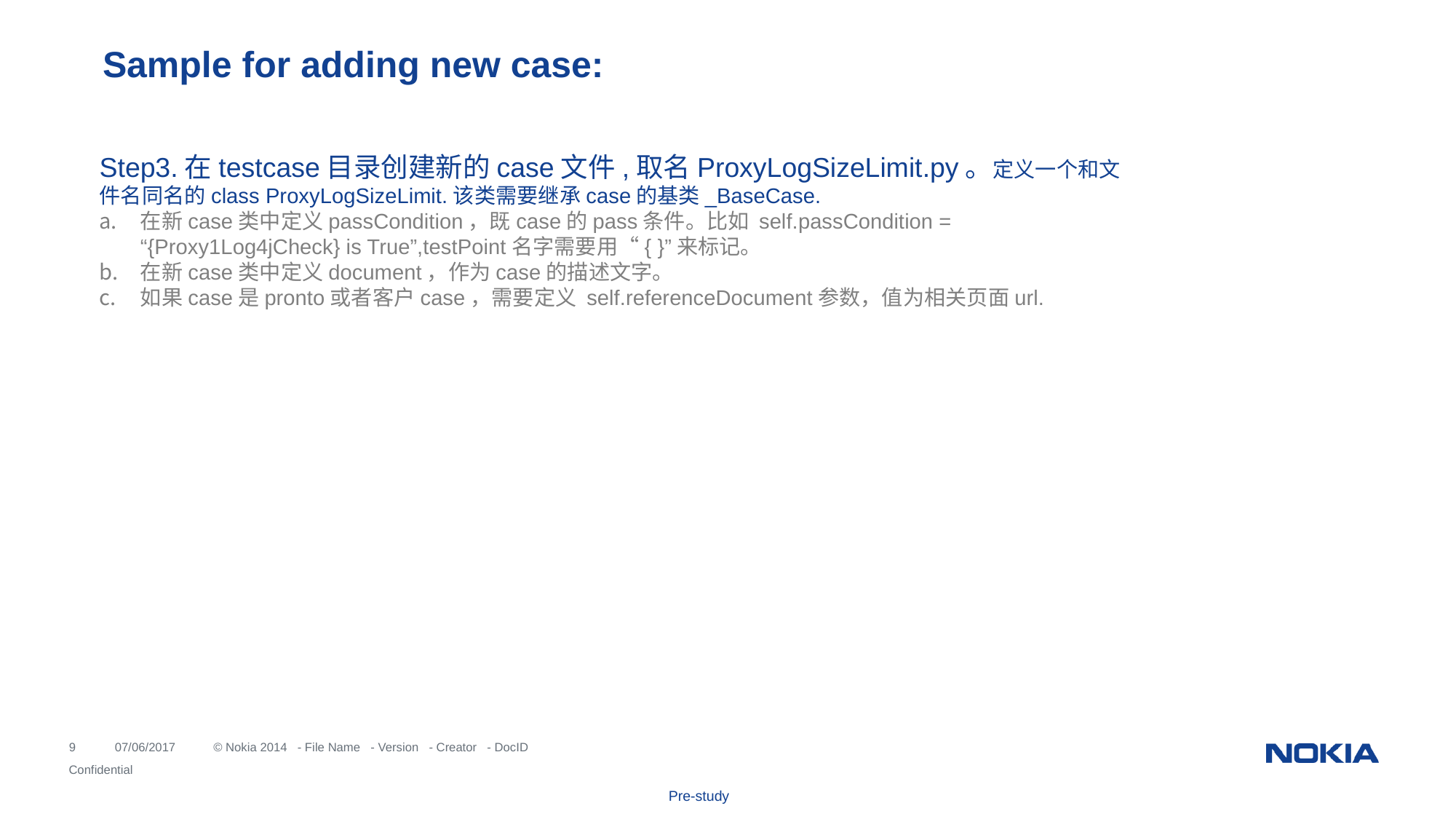

Sample for adding new case:
Step3.在testcase目录创建新的case文件,取名ProxyLogSizeLimit.py。定义一个和文件名同名的class ProxyLogSizeLimit.该类需要继承case的基类_BaseCase.
在新case类中定义passCondition，既case的pass条件。比如 self.passCondition = “{Proxy1Log4jCheck} is True”,testPoint名字需要用“{ }”来标记。
在新case类中定义document，作为case的描述文字。
如果case是pronto或者客户case，需要定义 self.referenceDocument参数，值为相关页面url.
Pre-study